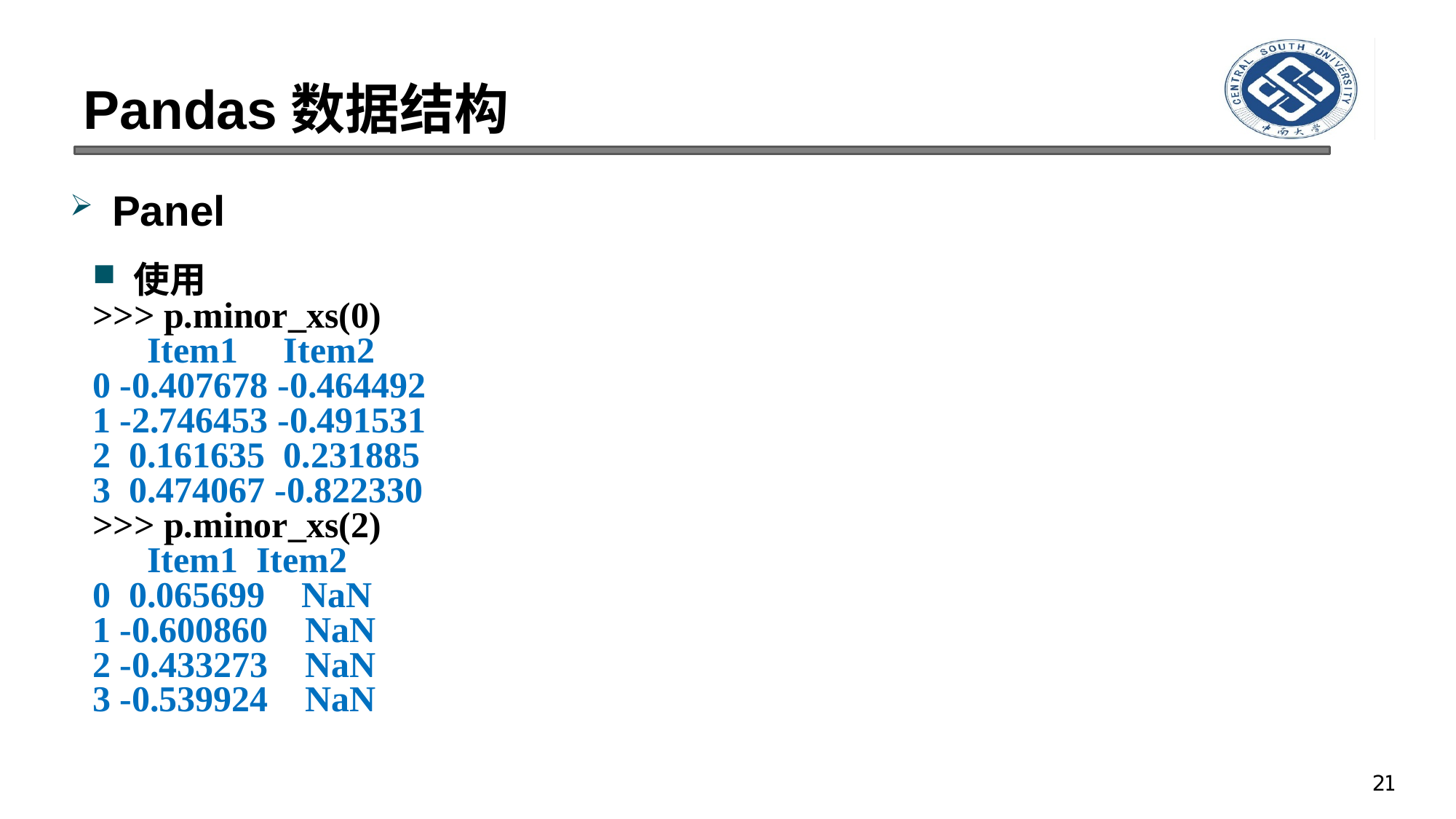

# Pandas数据结构
Panel
使用
>>> p.minor_xs(0)
      Item1     Item2
0 -0.407678 -0.464492
1 -2.746453 -0.491531
2  0.161635  0.231885
3  0.474067 -0.822330
>>> p.minor_xs(2)
      Item1  Item2
0  0.065699    NaN
1 -0.600860    NaN
2 -0.433273    NaN
3 -0.539924    NaN
21